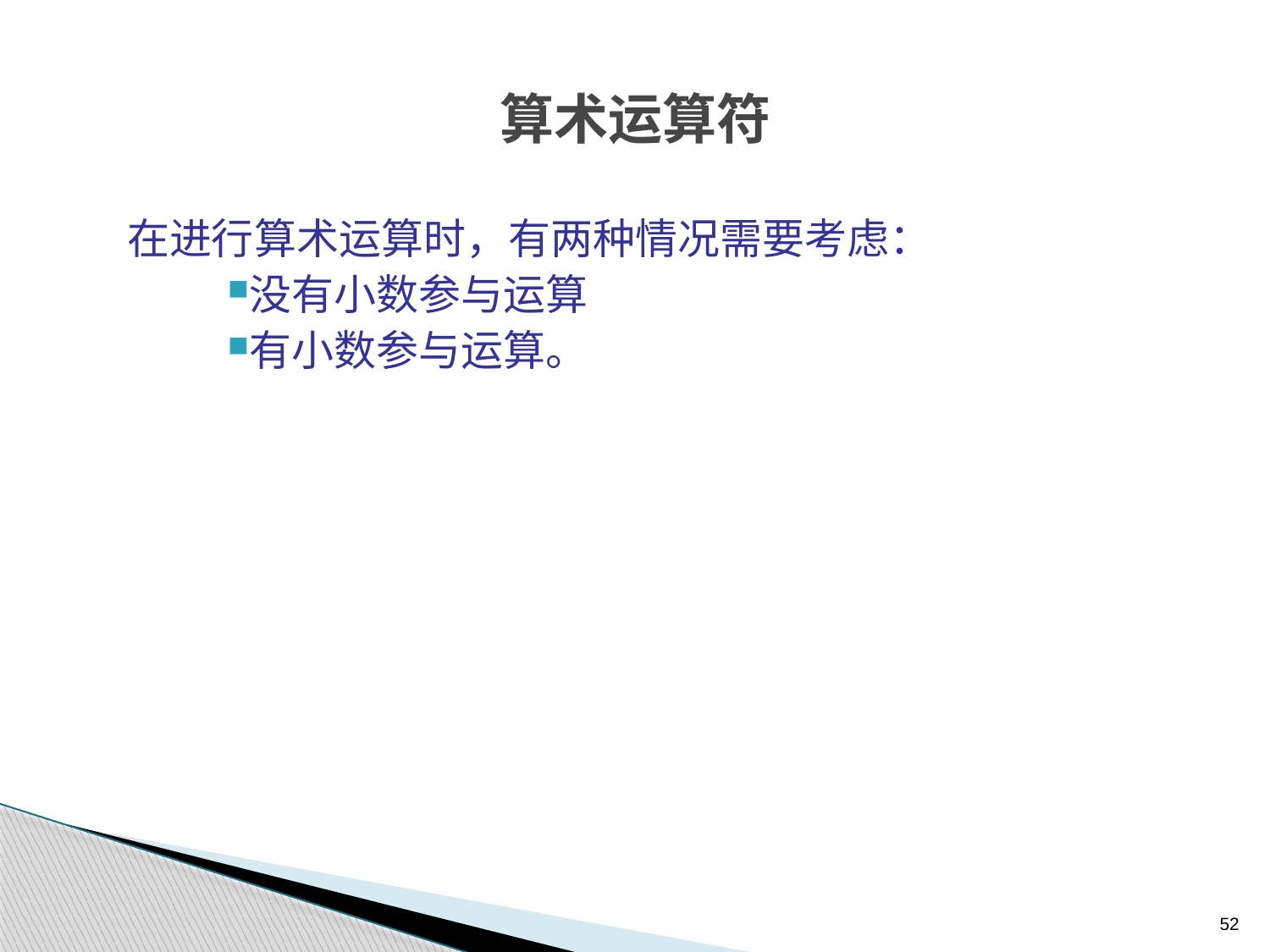

# 算术运算符
在进行算术运算时，有两种情况需要考虑：
没有小数参与运算
有小数参与运算。

52